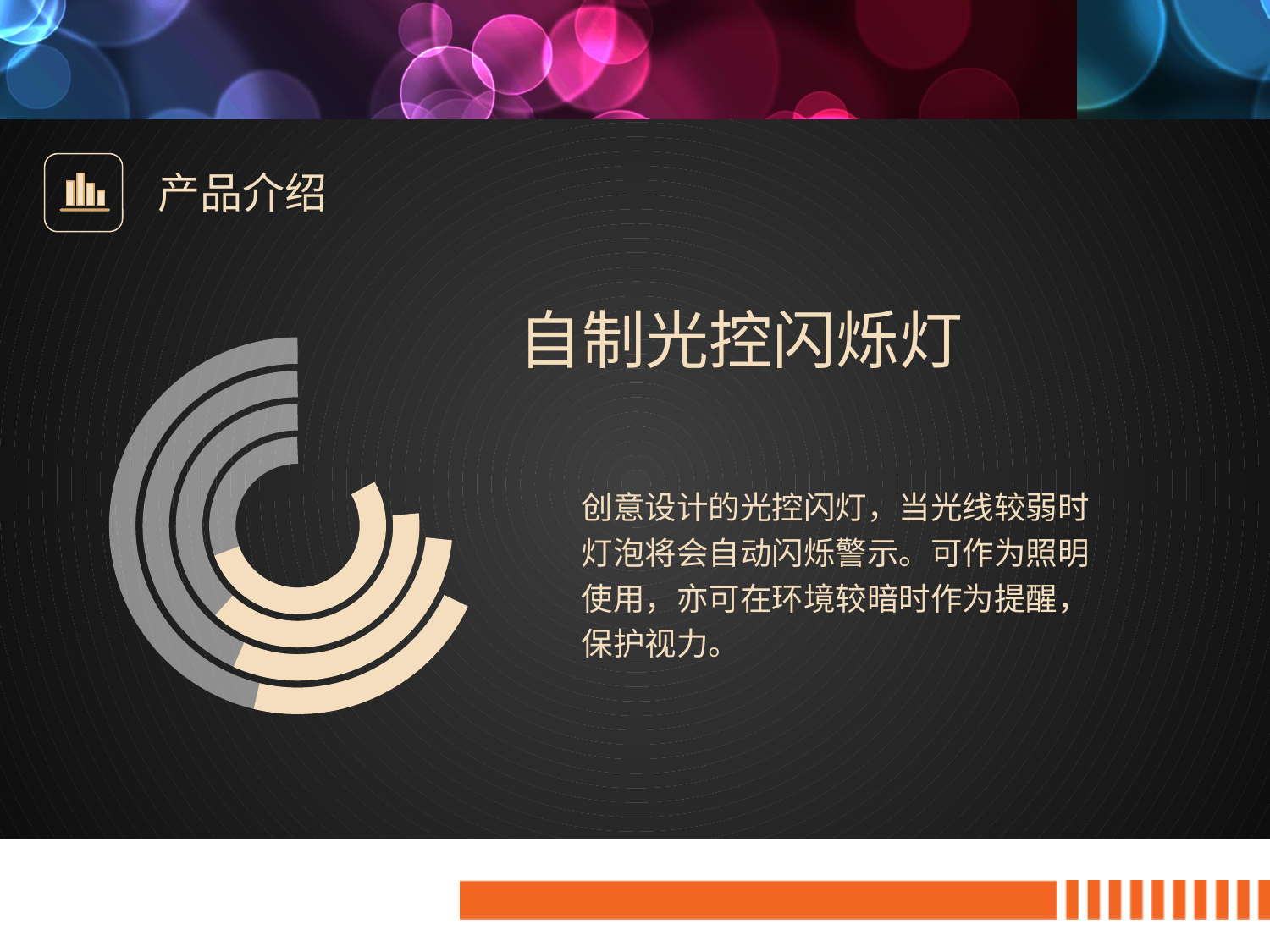

产品介绍

自制光控闪烁灯

创意设计的光控闪灯，当光线较弱时灯泡将会自动闪烁警示。可作为照明使用，亦可在环境较暗时作为提醒，保护视力。